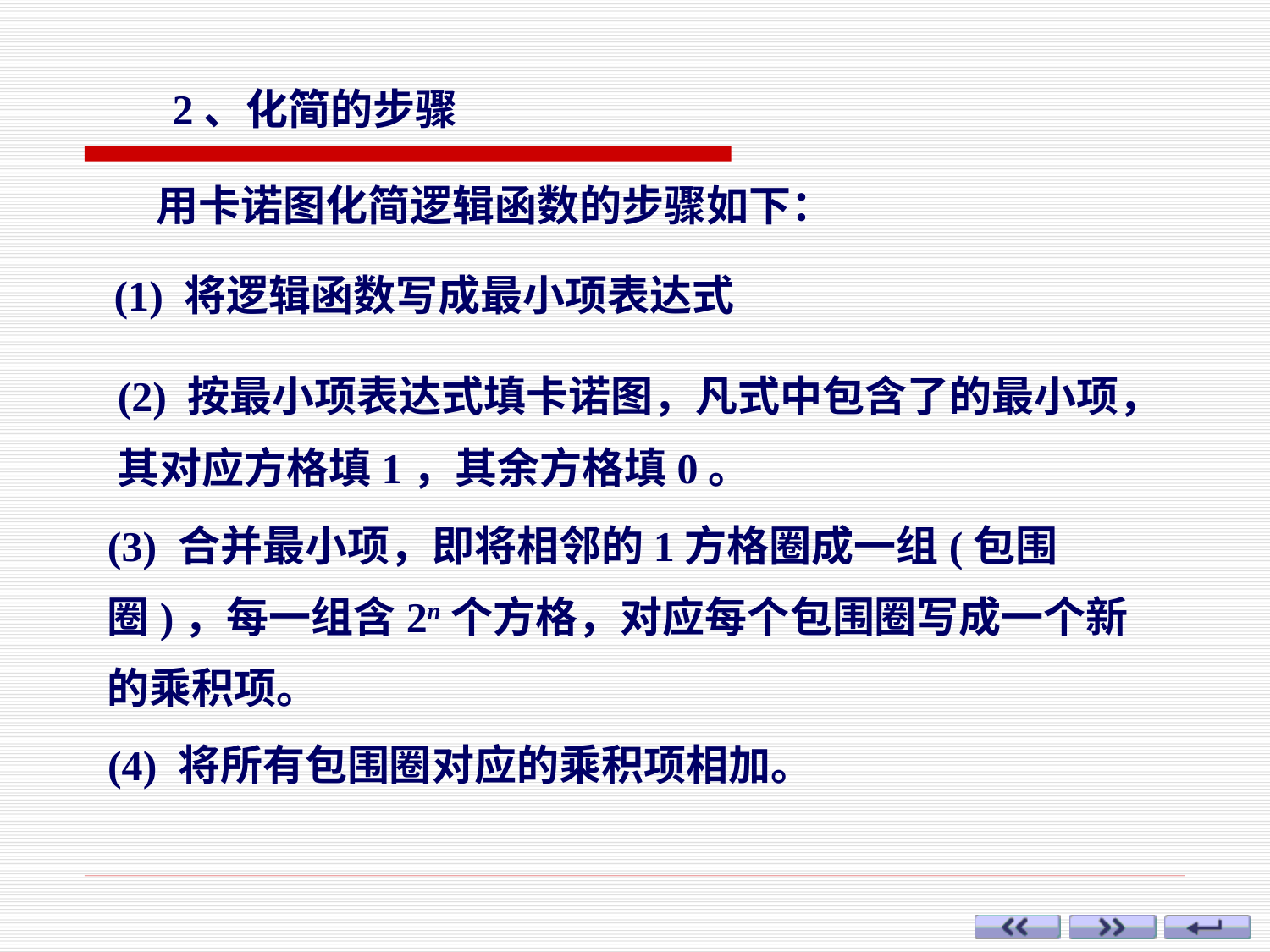

2、化简的步骤
用卡诺图化简逻辑函数的步骤如下：
(1) 将逻辑函数写成最小项表达式
(2) 按最小项表达式填卡诺图，凡式中包含了的最小项，
其对应方格填1，其余方格填0。
(3) 合并最小项，即将相邻的1方格圈成一组(包围圈)，每一组含2n个方格，对应每个包围圈写成一个新的乘积项。
(4) 将所有包围圈对应的乘积项相加。